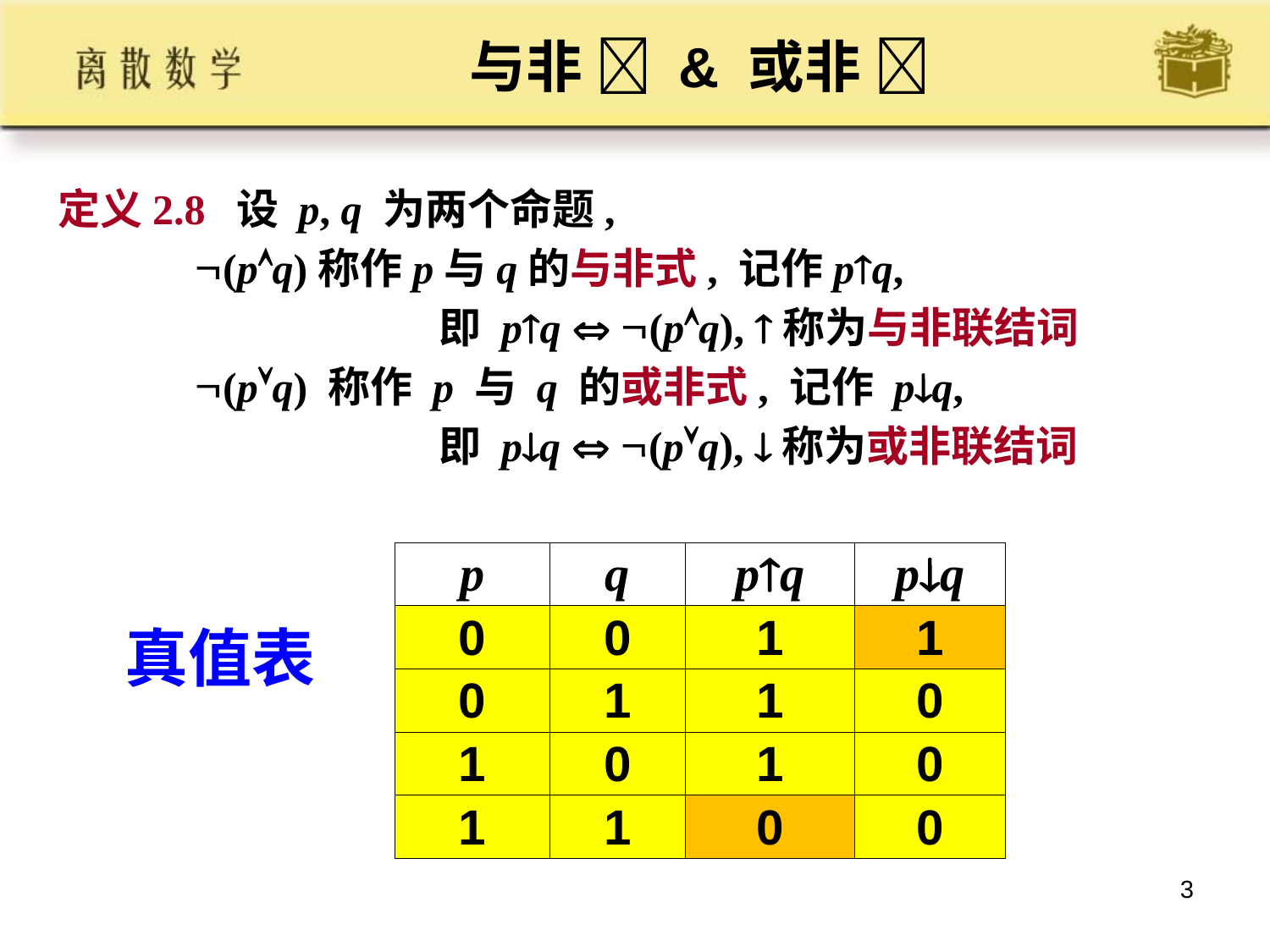

# 与非 ↑ & 或非 ↓
定义2.8  设 p, q 为两个命题,
             ¬(p∧q)称作p与q的与非式, 记作p↑q,
                                       即 p↑q ⇔ ¬(p∧q), ↑称为与非联结词
             ¬(p∨q) 称作 p 与 q 的或非式, 记作 p↓q,
                                       即 p↓q ⇔ ¬(p∨q), ↓称为或非联结词
| p | q | p↑q | p↓q |
| --- | --- | --- | --- |
| 0 | 0 | 1 | 1 |
| 0 | 1 | 1 | 0 |
| 1 | 0 | 1 | 0 |
| 1 | 1 | 0 | 0 |
真值表
3